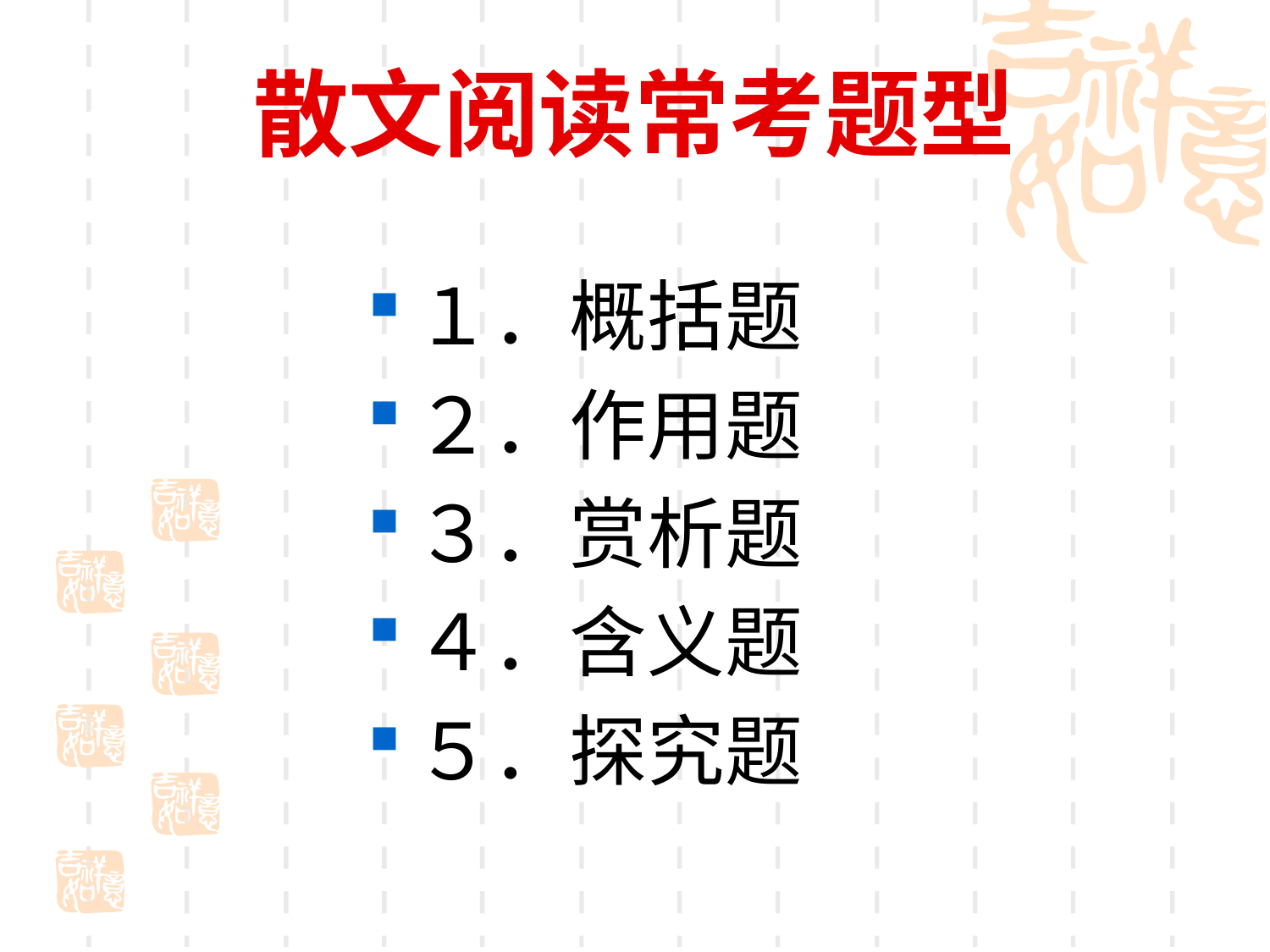

# 散文阅读常考题型
１．概括题
２．作用题
３．赏析题
４．含义题
５．探究题